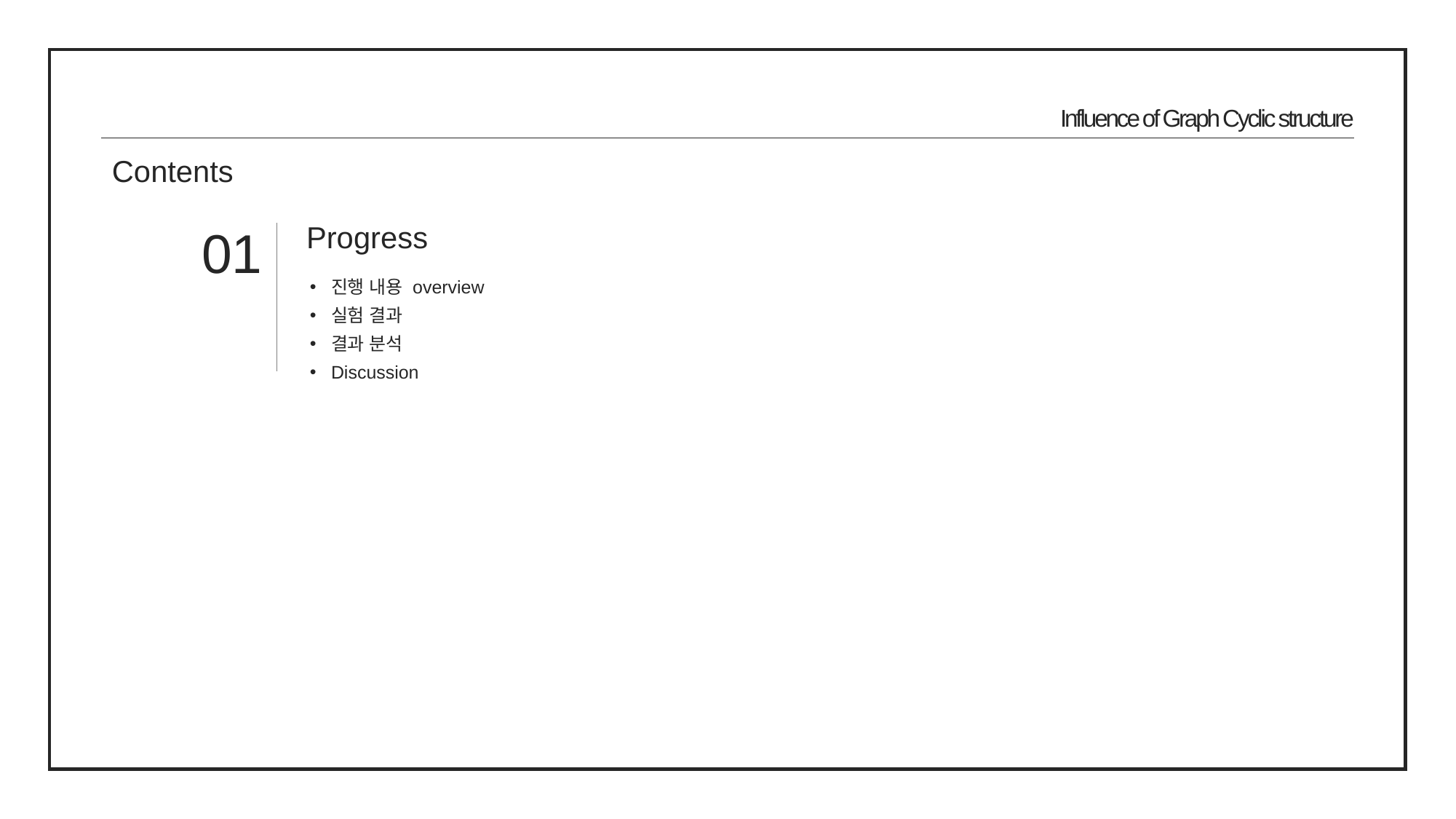

Influence of Graph Cyclic structure
Contents
01
Progress

진행 내용 overview
실험 결과
결과 분석
Discussion